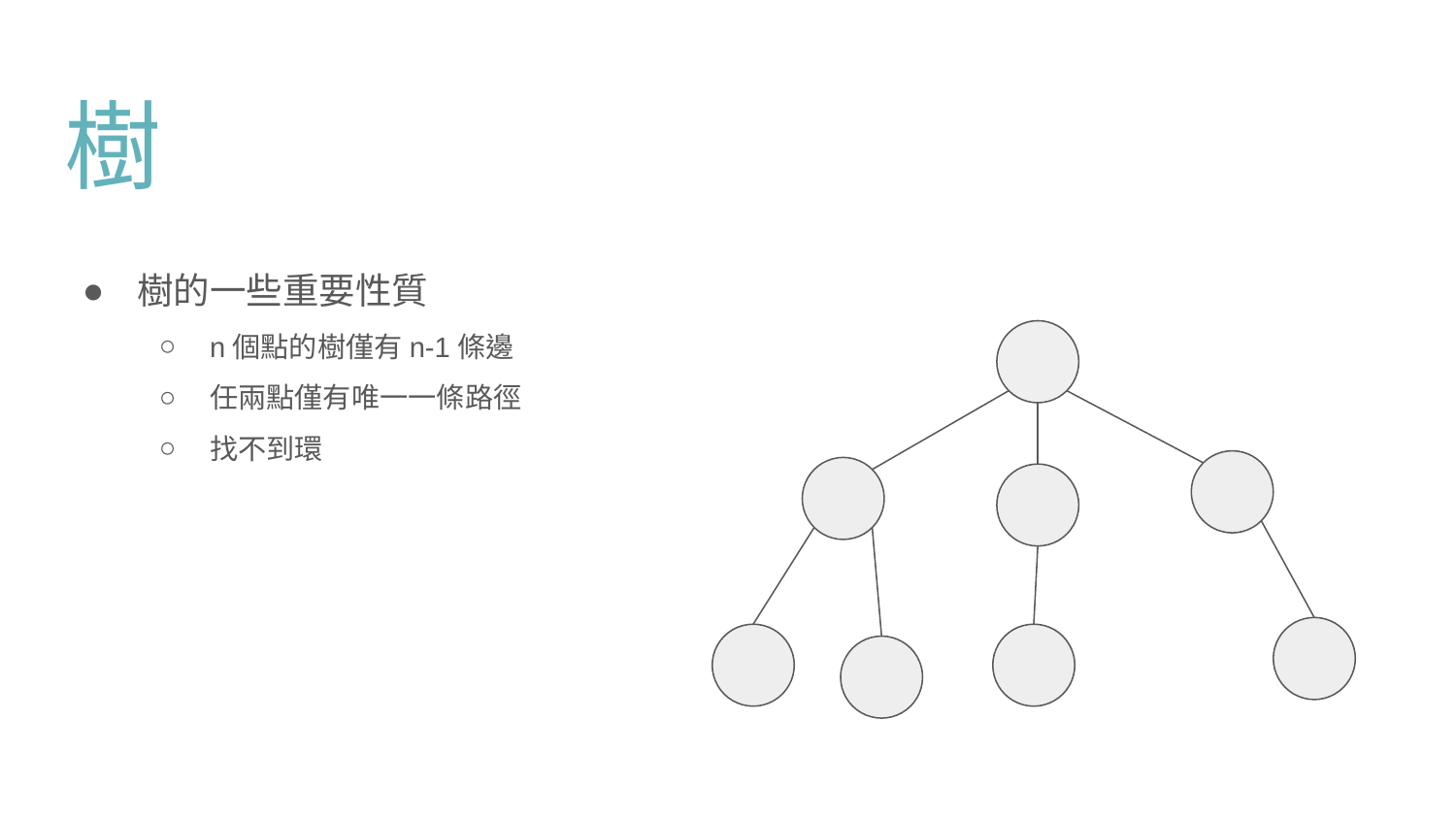

# 樹
樹的一些重要性質
n個點的樹僅有n-1條邊
任兩點僅有唯一一條路徑
找不到環